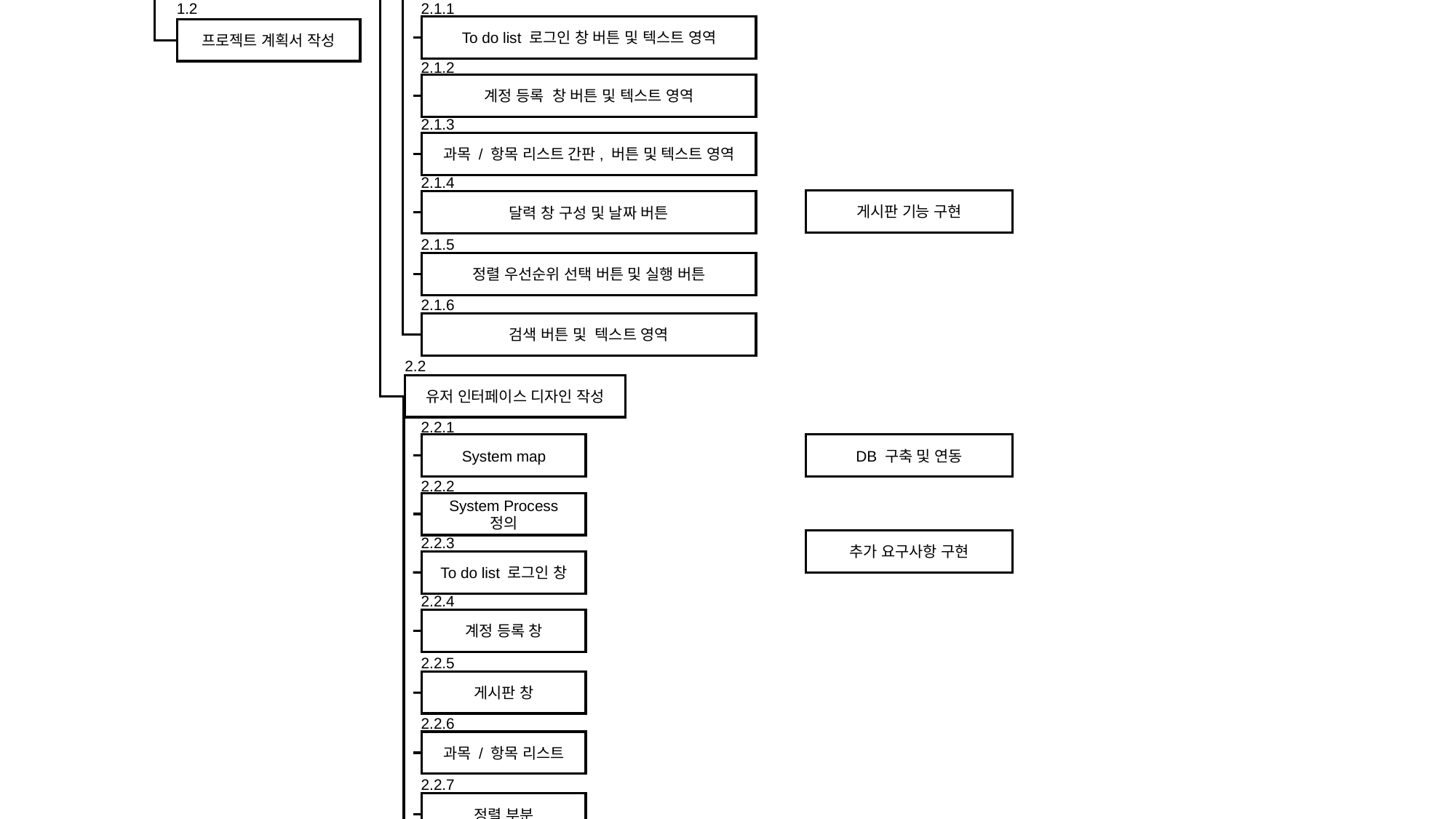

To do list
3.
4.
5.
마감
구현
테스트
1.
2.
설계
2.1
클래스 디자인 작성
2.1.1
To do list 로그인 창 버튼 및 텍스트 영역
2.1.2
계정 등록  창 버튼 및 텍스트 영역
2.1.3
과목 / 항목 리스트 간판, 버튼 및 텍스트 영역
2.1.4
달력 창 구성 및 날짜 버튼
2.1.5
정렬 우선순위 선택 버튼 및 실행 버튼
2.1.6
검색 버튼 및  텍스트 영역
2.2
유저 인터페이스 디자인 작성
2.2.1
System map
2.2.2
System Process 정의
2.2.3
To do list 로그인 창
2.2.4
계정 등록 창
2.2.5
게시판 창
2.2.6
과목 / 항목 리스트
2.2.7
정렬 부분
2.2.8
검색 부분
2.2.9
달력 부분
분석
1.1
3.1
요구사항 명세서 작성
로그인 및 계정 기능 구현
1.2
프로젝트 계획서 작성
게시판 기능 구현
DB 구축 및 연동
추가 요구사항 구현